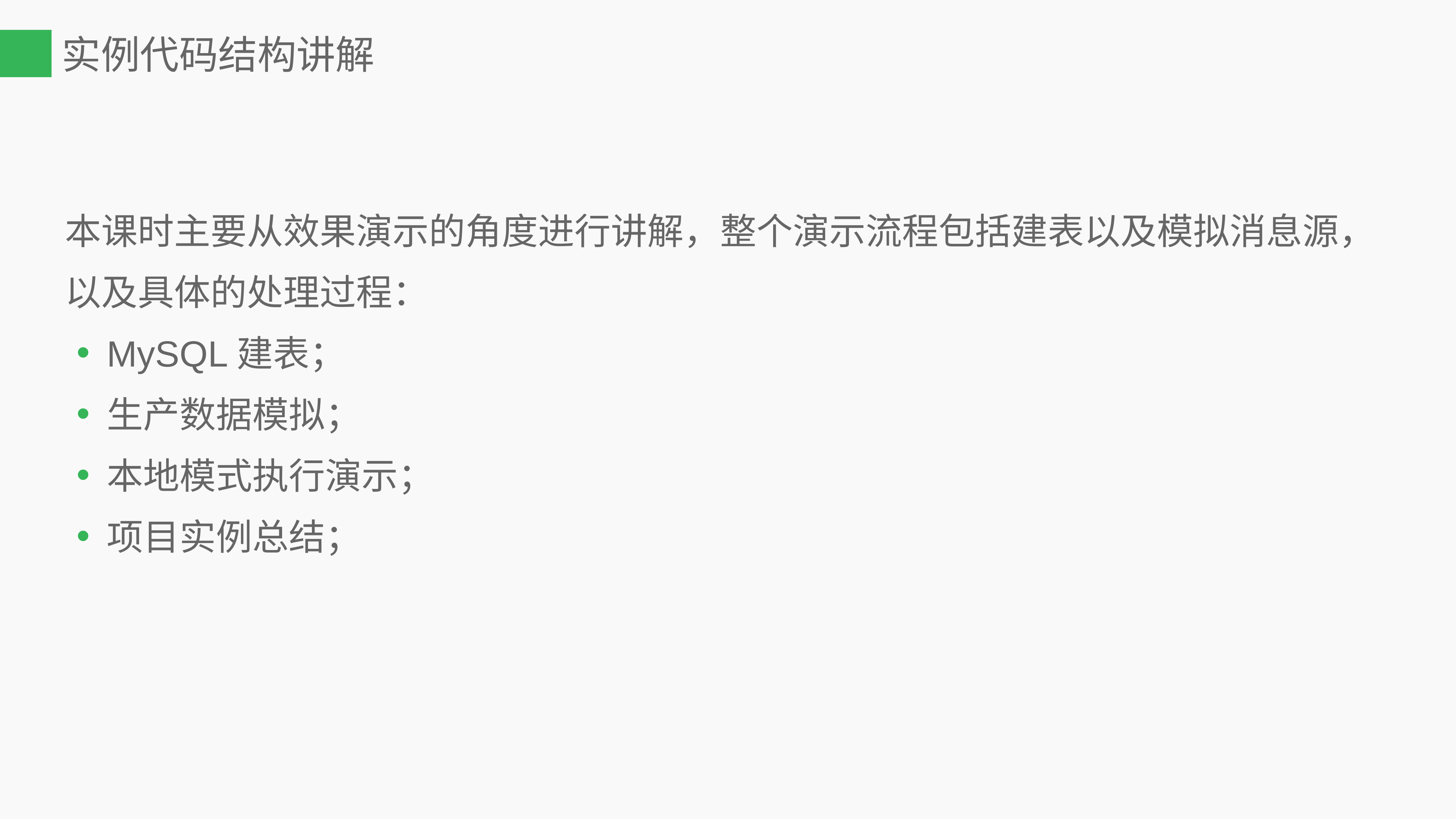

# 实例代码结构讲解
本课时主要从效果演示的角度进行讲解，整个演示流程包括建表以及模拟消息源，以及具体的处理过程：
MySQL建表；
生产数据模拟；
本地模式执行演示；
项目实例总结；